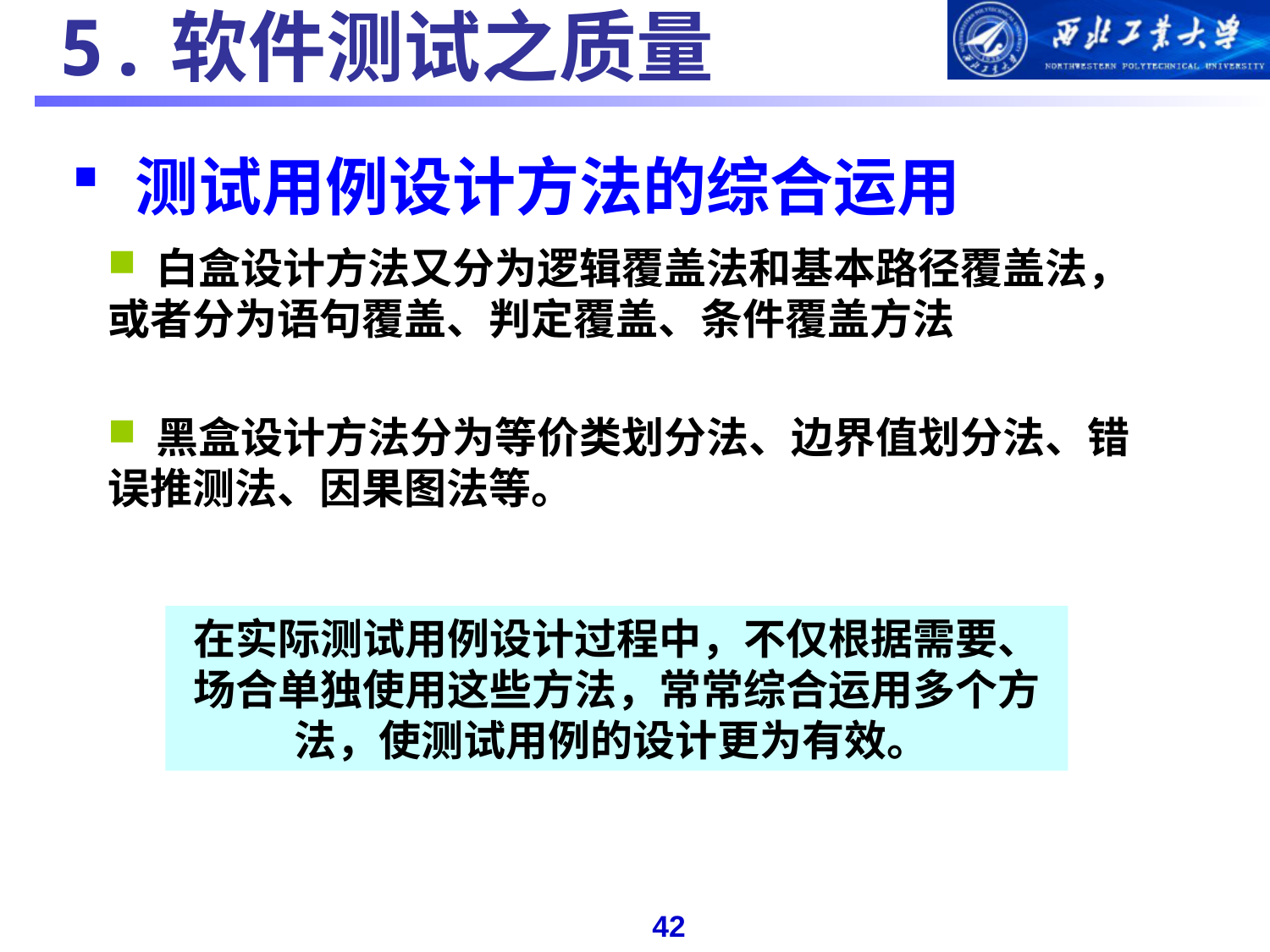

#
 5.软件测试之质量
测试用例设计方法的综合运用
 白盒设计方法又分为逻辑覆盖法和基本路径覆盖法，或者分为语句覆盖、判定覆盖、条件覆盖方法

 黑盒设计方法分为等价类划分法、边界值划分法、错误推测法、因果图法等。
在实际测试用例设计过程中，不仅根据需要、场合单独使用这些方法，常常综合运用多个方法，使测试用例的设计更为有效。